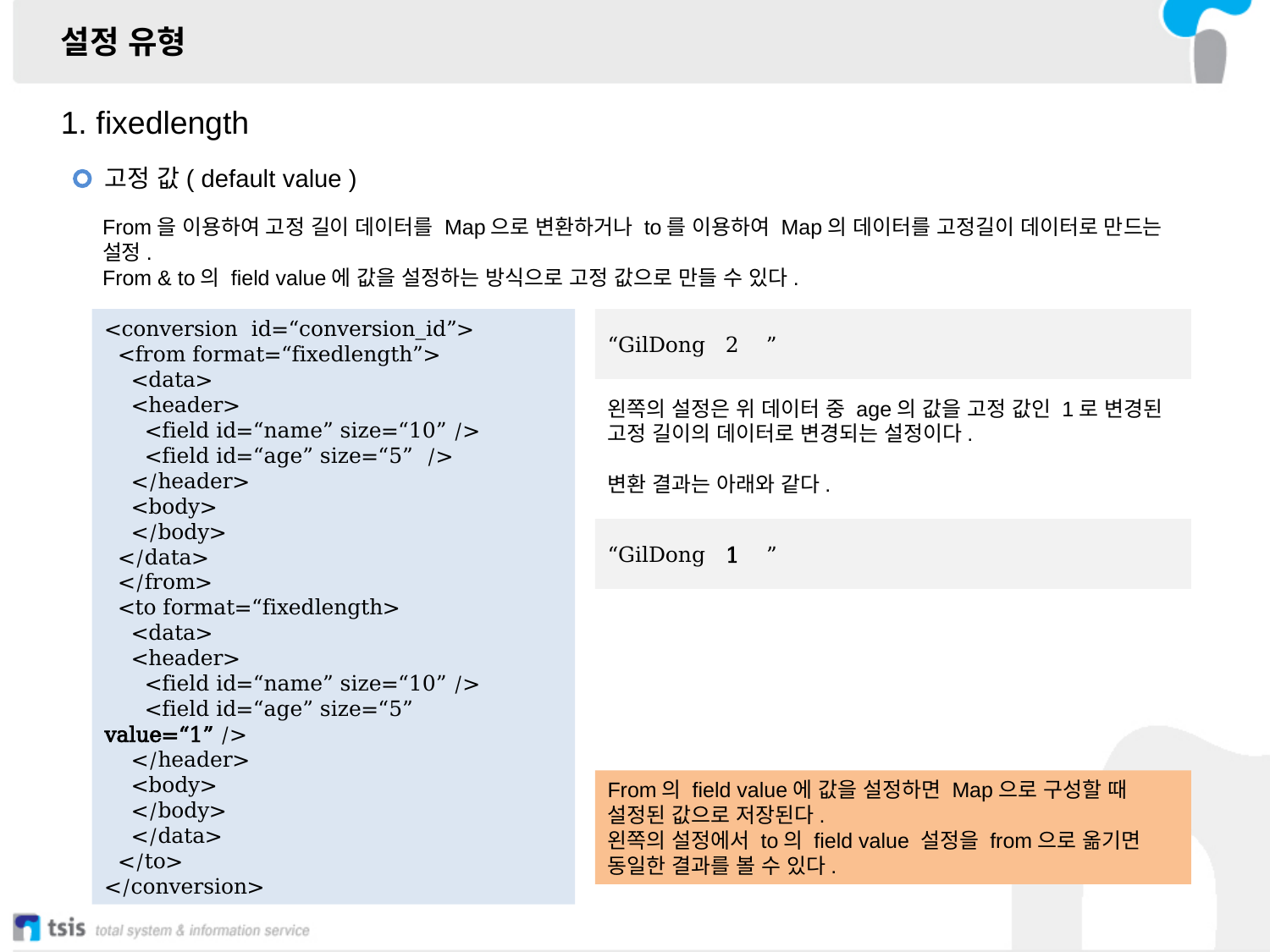

설정 유형
1. fixedlength
고정 값( default value )

From을 이용하여 고정 길이 데이터를 Map으로 변환하거나 to를 이용하여 Map의 데이터를 고정길이 데이터로 만드는 설정.
From & to의 field value에 값을 설정하는 방식으로 고정 값으로 만들 수 있다.
<conversion  id=“conversion_id”>
  <from format=“fixedlength”>
    <data>
    <header>
      <field id=“name” size=“10” />
      <field id=“age” size=“5”  />
    </header>
    <body>
    </body>
  </data>
  </from>
  <to format=“fixedlength>
    <data>
    <header>
      <field id=“name” size=“10” />
      <field id=“age” size=“5”  value=“1” />
    </header>
    <body>
    </body>
    </data>
  </to>
</conversion>
“GilDong   2    ”
왼쪽의 설정은 위 데이터 중 age의 값을 고정 값인 1로 변경된 고정 길이의 데이터로 변경되는 설정이다.

변환 결과는 아래와 같다.
“GilDong   1    ”
From의 field value에 값을 설정하면 Map으로 구성할 때 설정된 값으로 저장된다.
왼쪽의 설정에서 to의 field value 설정을 from으로 옮기면 동일한 결과를 볼 수 있다.